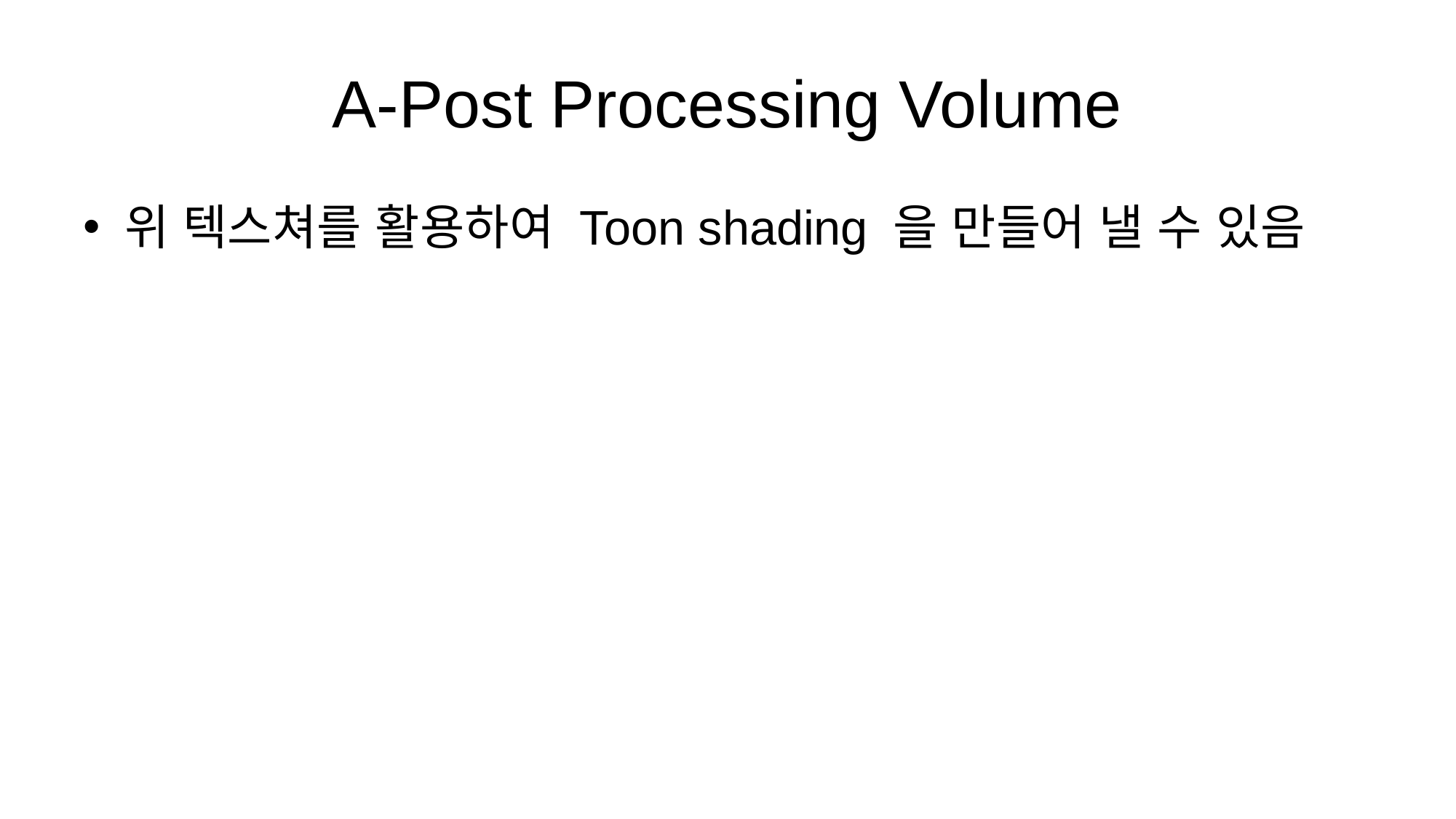

# A-Post Processing Volume
위 텍스쳐를 활용하여 Toon shading 을 만들어 낼 수 있음